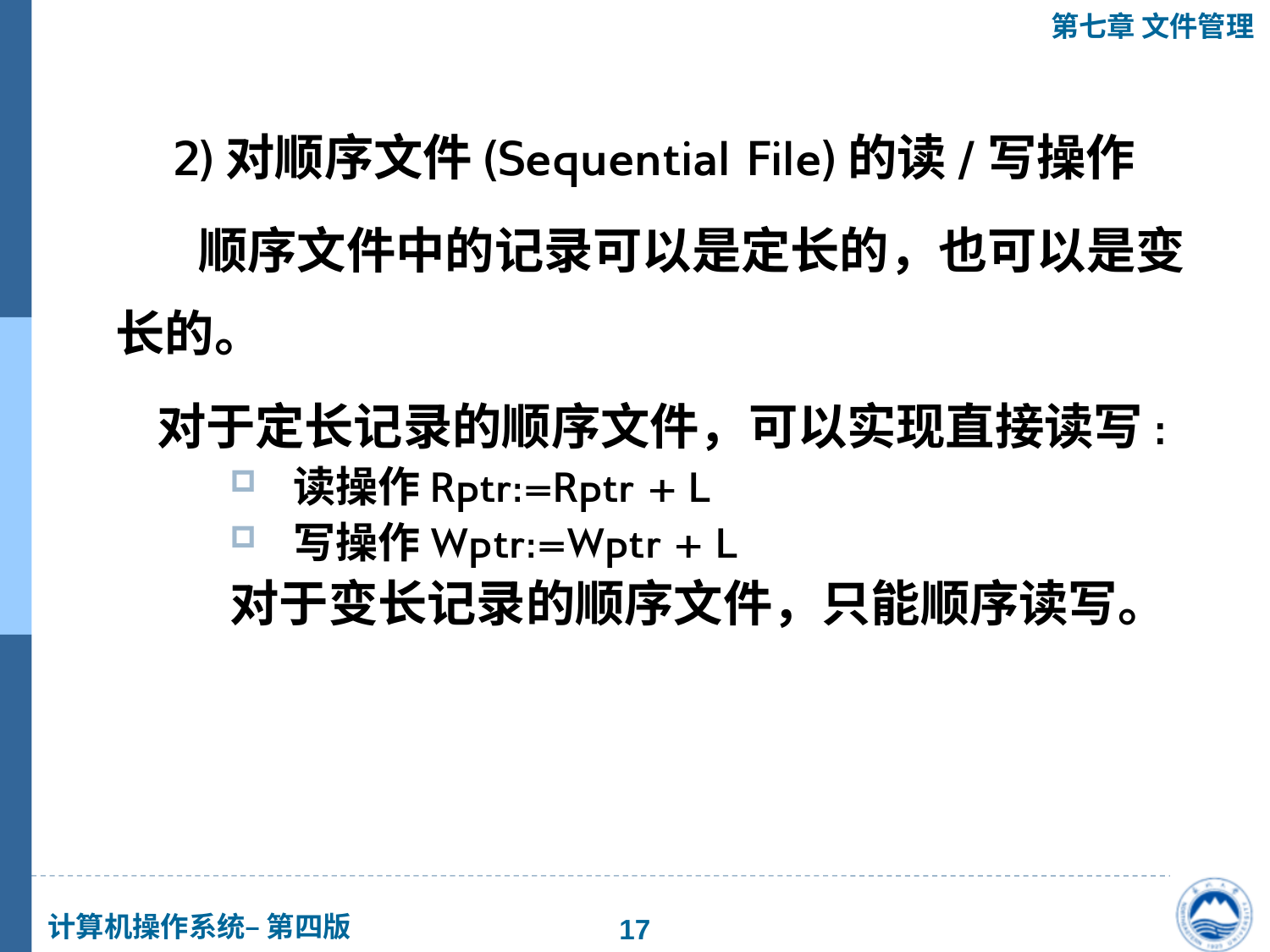

2)对顺序文件(Sequential File)的读/写操作
　  　顺序文件中的记录可以是定长的，也可以是变长的。
      对于定长记录的顺序文件，可以实现直接读写:
读操作Rptr:=Rptr + L
写操作Wptr:=Wptr + L
对于变长记录的顺序文件，只能顺序读写。